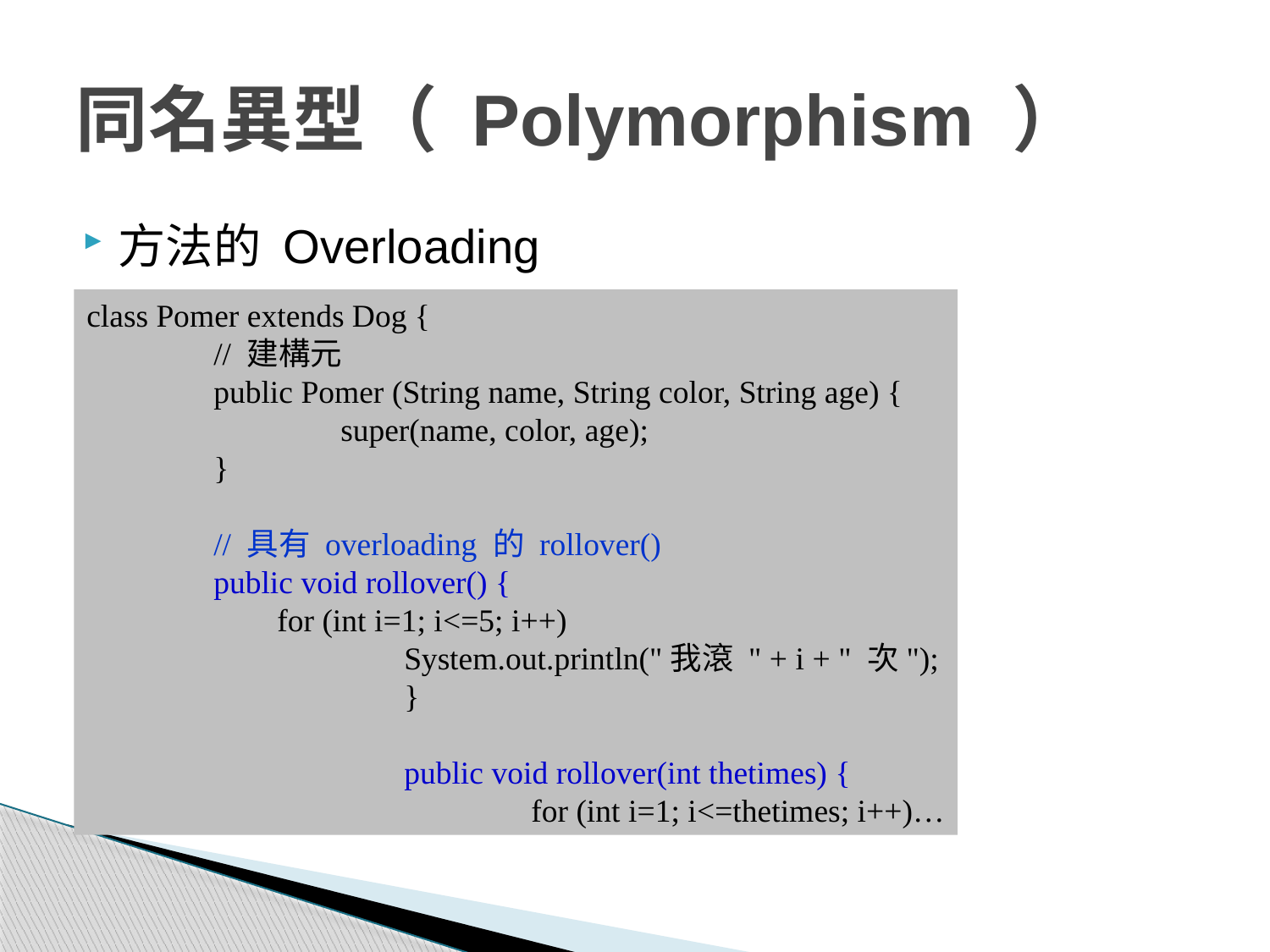

# 同名異型（ Polymorphism ）
方法的 Overloading
class Pomer extends Dog {
	// 建構元
	public Pomer (String name, String color, String age) {
		super(name, color, age);
	}

	// 具有 overloading 的 rollover()
	public void rollover() {
for (int i=1; i<=5; i++)
	System.out.println("我滾 " + i + " 次");
	}

	public void rollover(int thetimes) {
		for (int i=1; i<=thetimes; i++)…